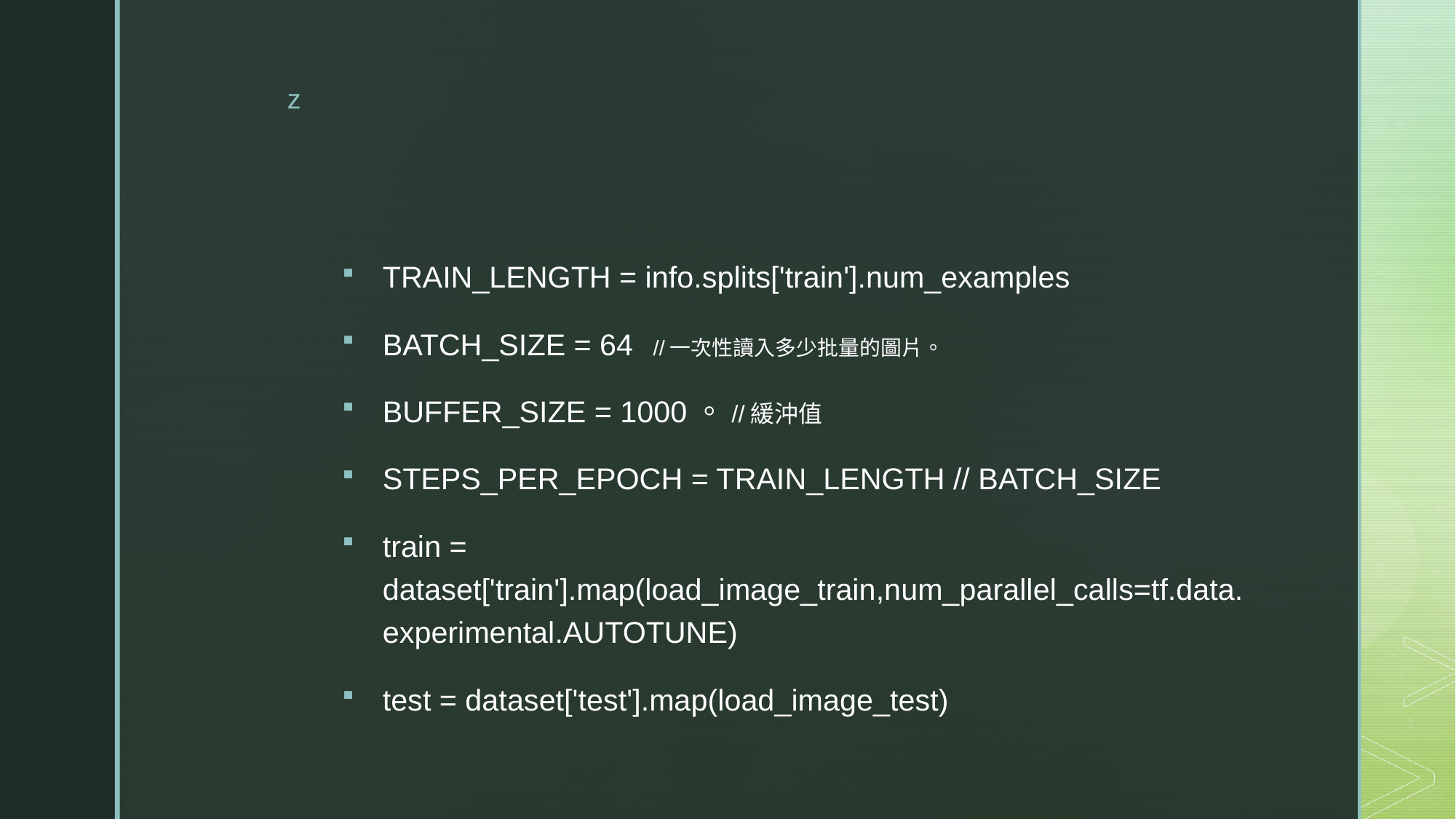

#
TRAIN_LENGTH = info.splits['train'].num_examples
BATCH_SIZE = 64   //一次性讀入多少批量的圖片。
BUFFER_SIZE = 1000。//緩沖值
STEPS_PER_EPOCH = TRAIN_LENGTH // BATCH_SIZE
train = dataset['train'].map(load_image_train,num_parallel_calls=tf.data.experimental.AUTOTUNE)
test = dataset['test'].map(load_image_test)